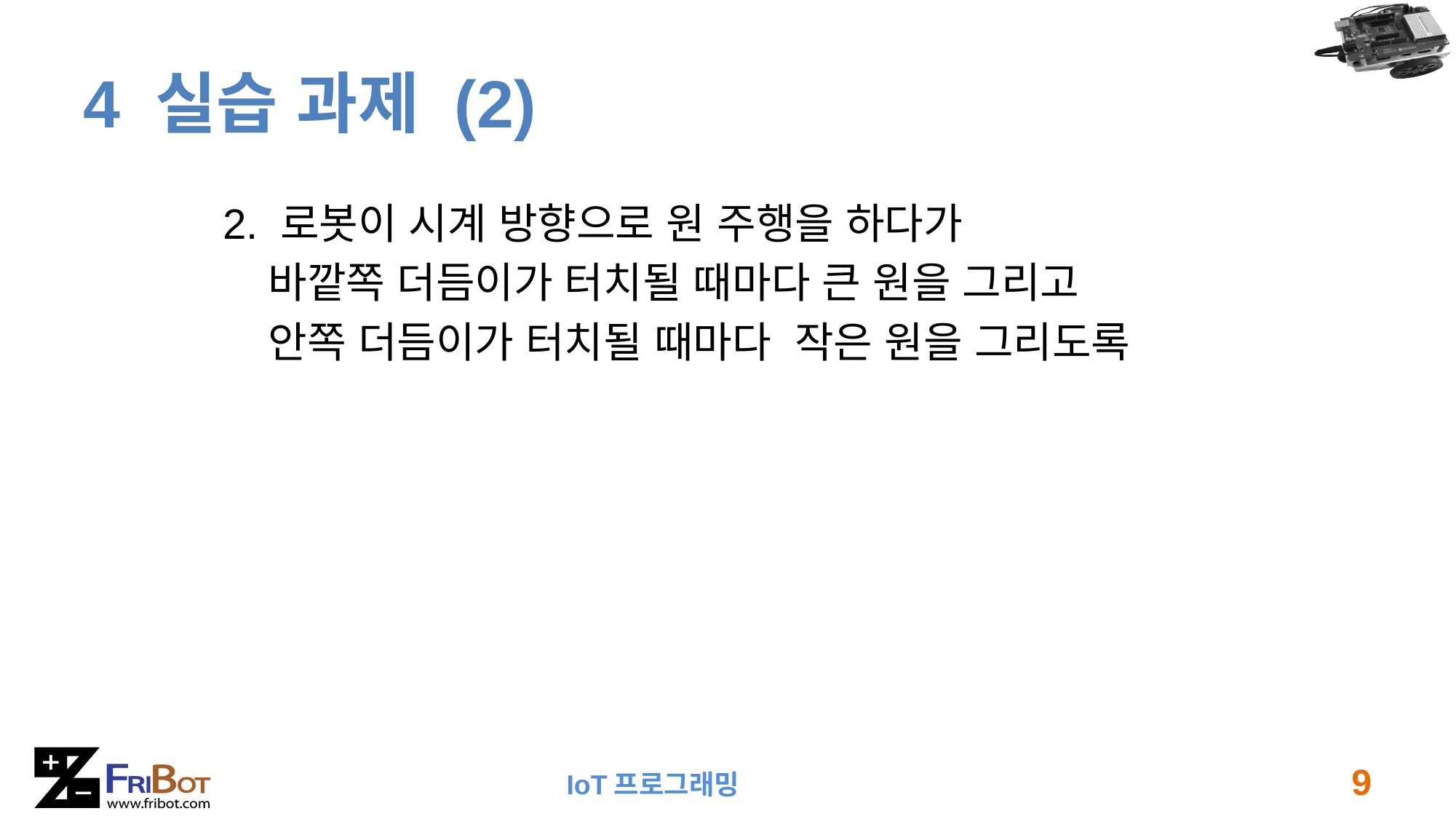

# 4 실습 과제 (2)
2. 로봇이 시계 방향으로 원 주행을 하다가
   바깥쪽 더듬이가 터치될 때마다 큰 원을 그리고
   안쪽 더듬이가 터치될 때마다  작은 원을 그리도록
9